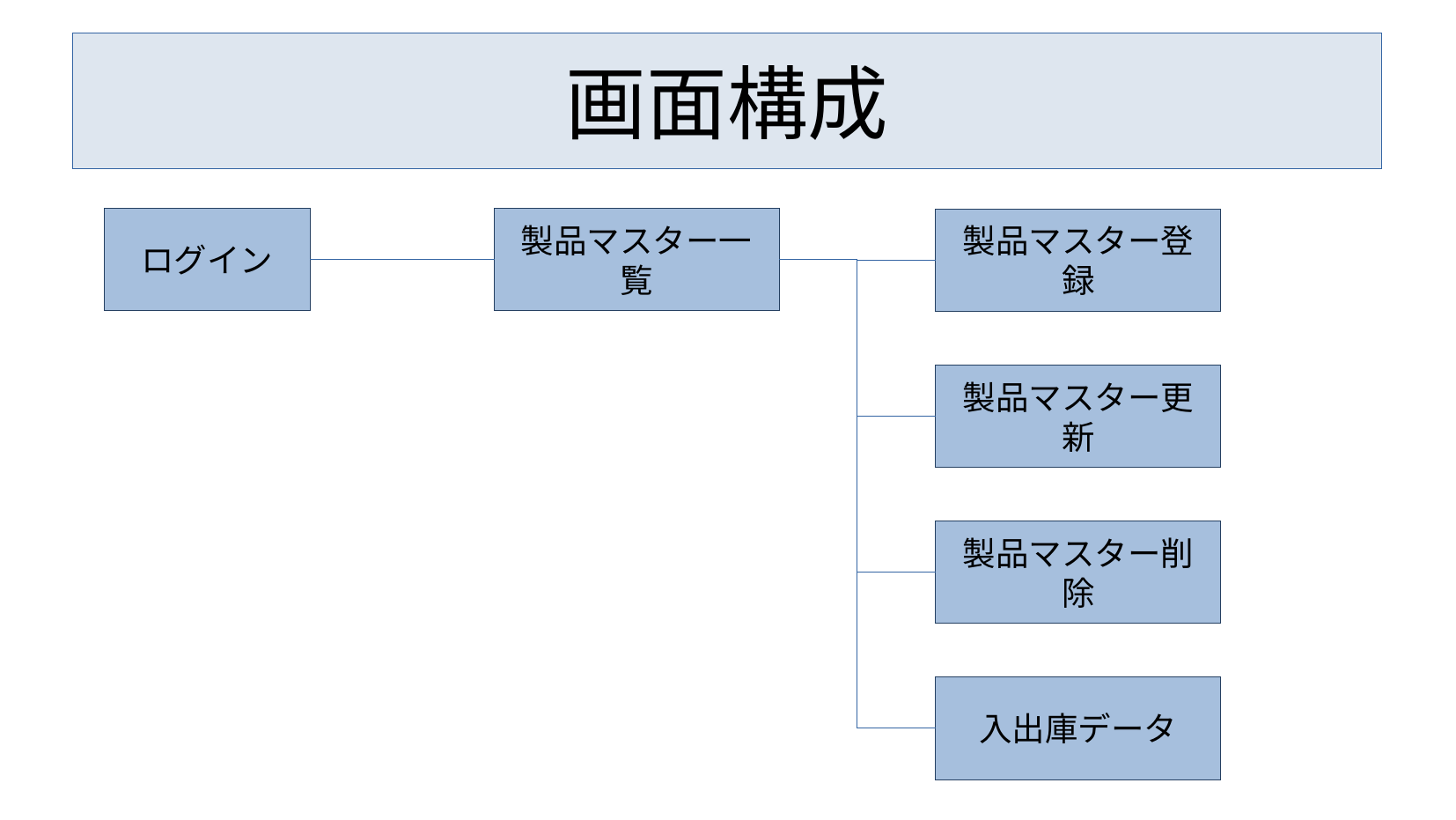

# 画面構成
ログイン
製品マスター一覧
製品マスター登録
製品マスター更新
製品マスター削除
入出庫データ